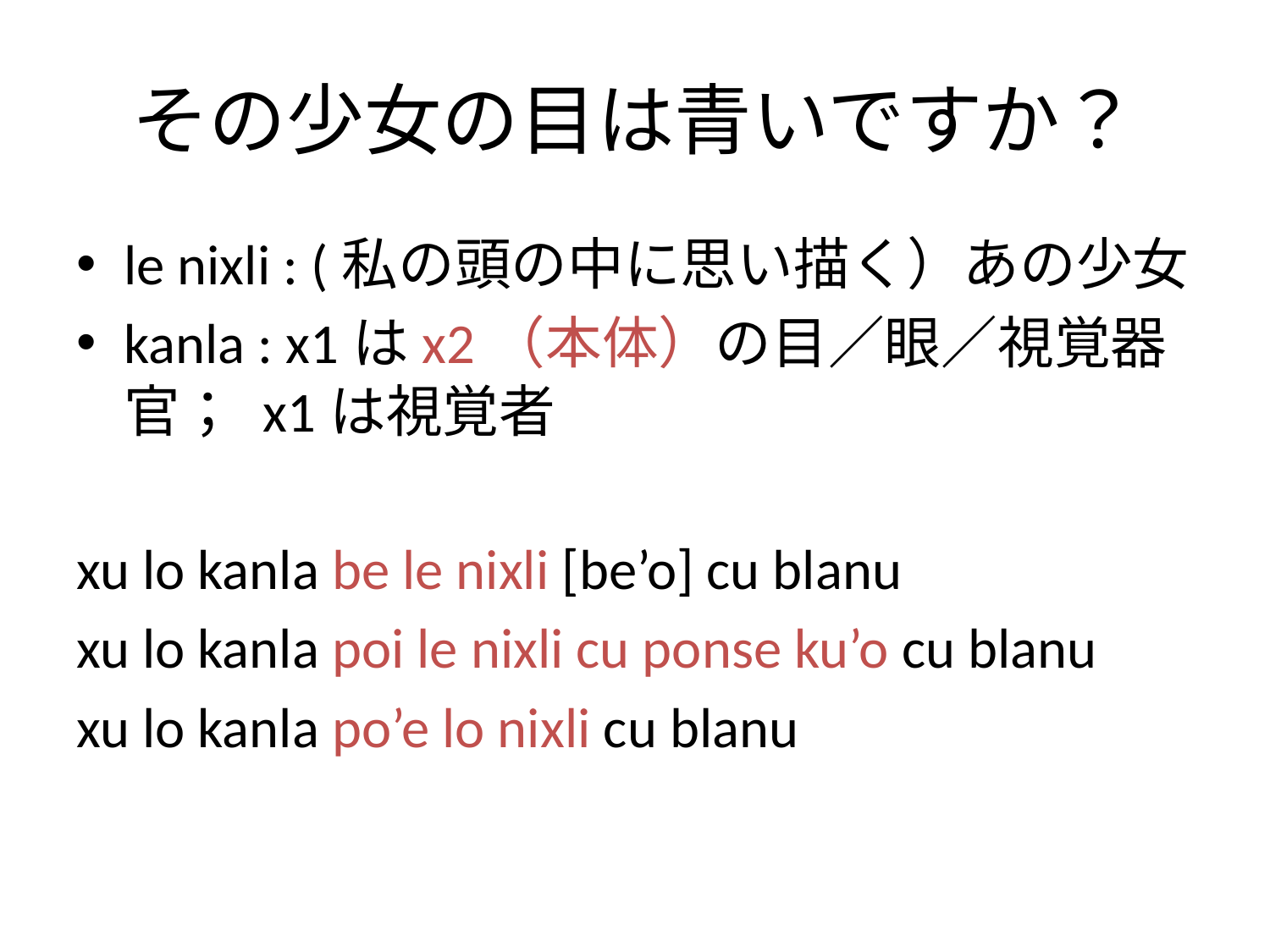

# その少女の目は青いですか？
le nixli : (私の頭の中に思い描く）あの少女
kanla : x1はx2（本体）の目／眼／視覚器官； x1は視覚者

xu lo kanla be le nixli [be’o] cu blanu
xu lo kanla poi le nixli cu ponse ku’o cu blanu
xu lo kanla po’e lo nixli cu blanu